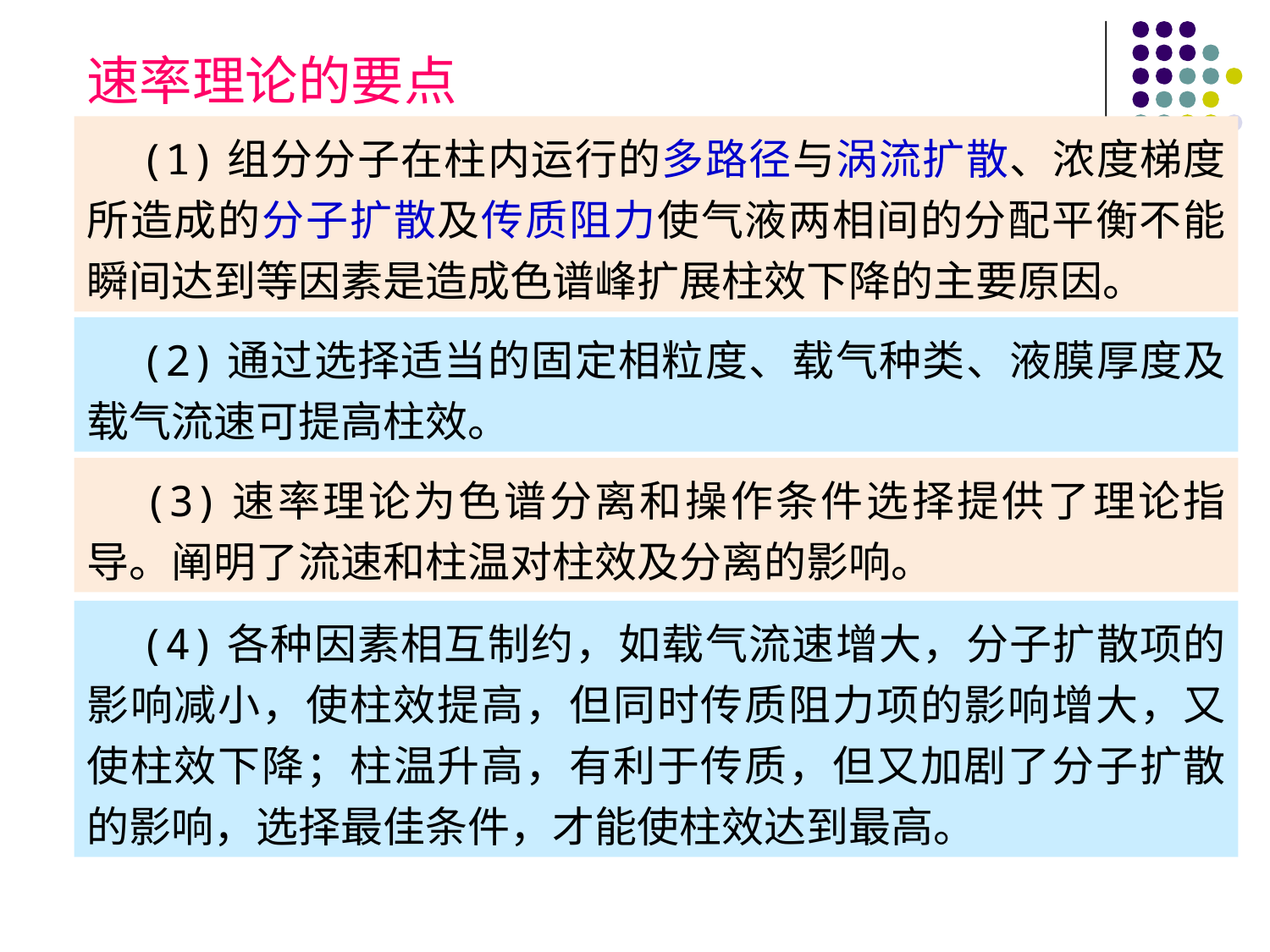

速率理论的要点
  (1)组分分子在柱内运行的多路径与涡流扩散、浓度梯度所造成的分子扩散及传质阻力使气液两相间的分配平衡不能瞬间达到等因素是造成色谱峰扩展柱效下降的主要原因。
  (2)通过选择适当的固定相粒度、载气种类、液膜厚度及载气流速可提高柱效。
  (3)速率理论为色谱分离和操作条件选择提供了理论指导。阐明了流速和柱温对柱效及分离的影响。
  (4)各种因素相互制约，如载气流速增大，分子扩散项的影响减小，使柱效提高，但同时传质阻力项的影响增大，又使柱效下降；柱温升高，有利于传质，但又加剧了分子扩散的影响，选择最佳条件，才能使柱效达到最高。